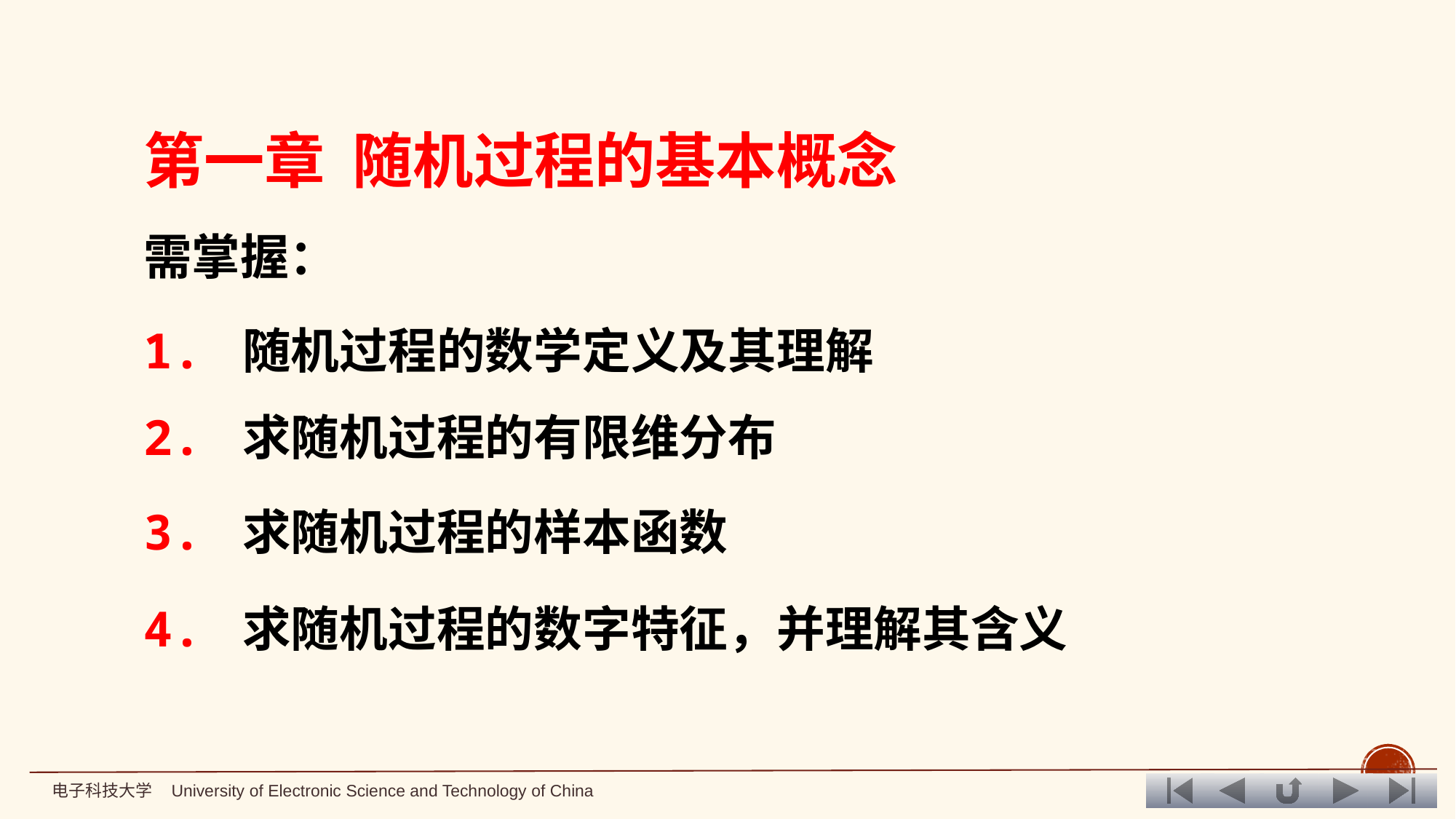

# 第一章  随机过程的基本概念
需掌握：
1. 随机过程的数学定义及其理解
2. 求随机过程的有限维分布
3. 求随机过程的样本函数
4. 求随机过程的数字特征，并理解其含义

电子科技大学    University of Electronic Science and Technology of China